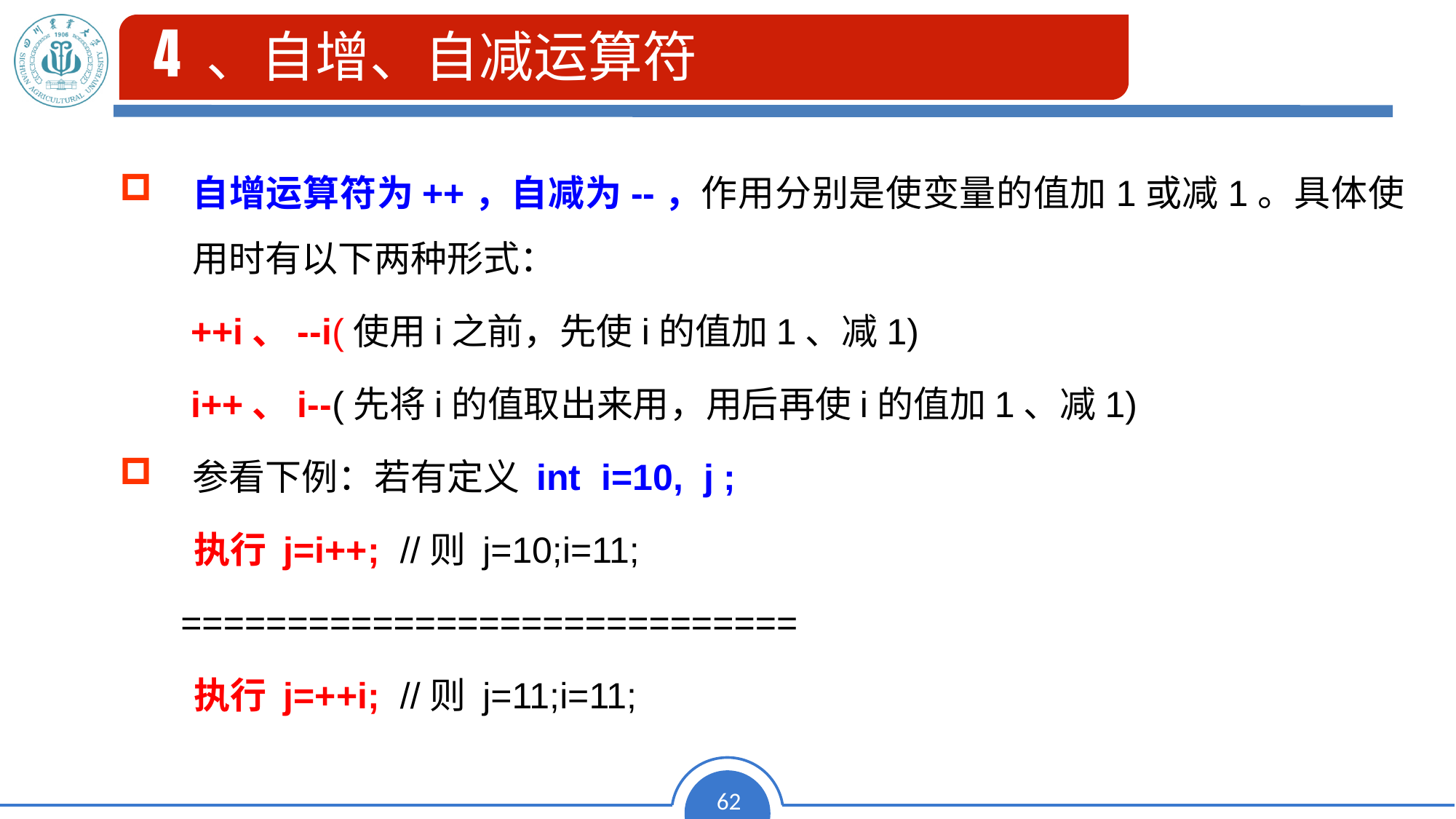

4 、自增、自减运算符
自增运算符为++，自减为--，作用分别是使变量的值加1或减1。具体使用时有以下两种形式：
       ++i、--i(使用i之前，先使i的值加1、减1)
       i++、i--(先将i的值取出来用，用后再使i的值加1、减1)
参看下例：若有定义 int  i=10,  j ;
        执行 j=i++;  //则 j=10;i=11;
      =============================
        执行 j=++i;  //则 j=11;i=11;